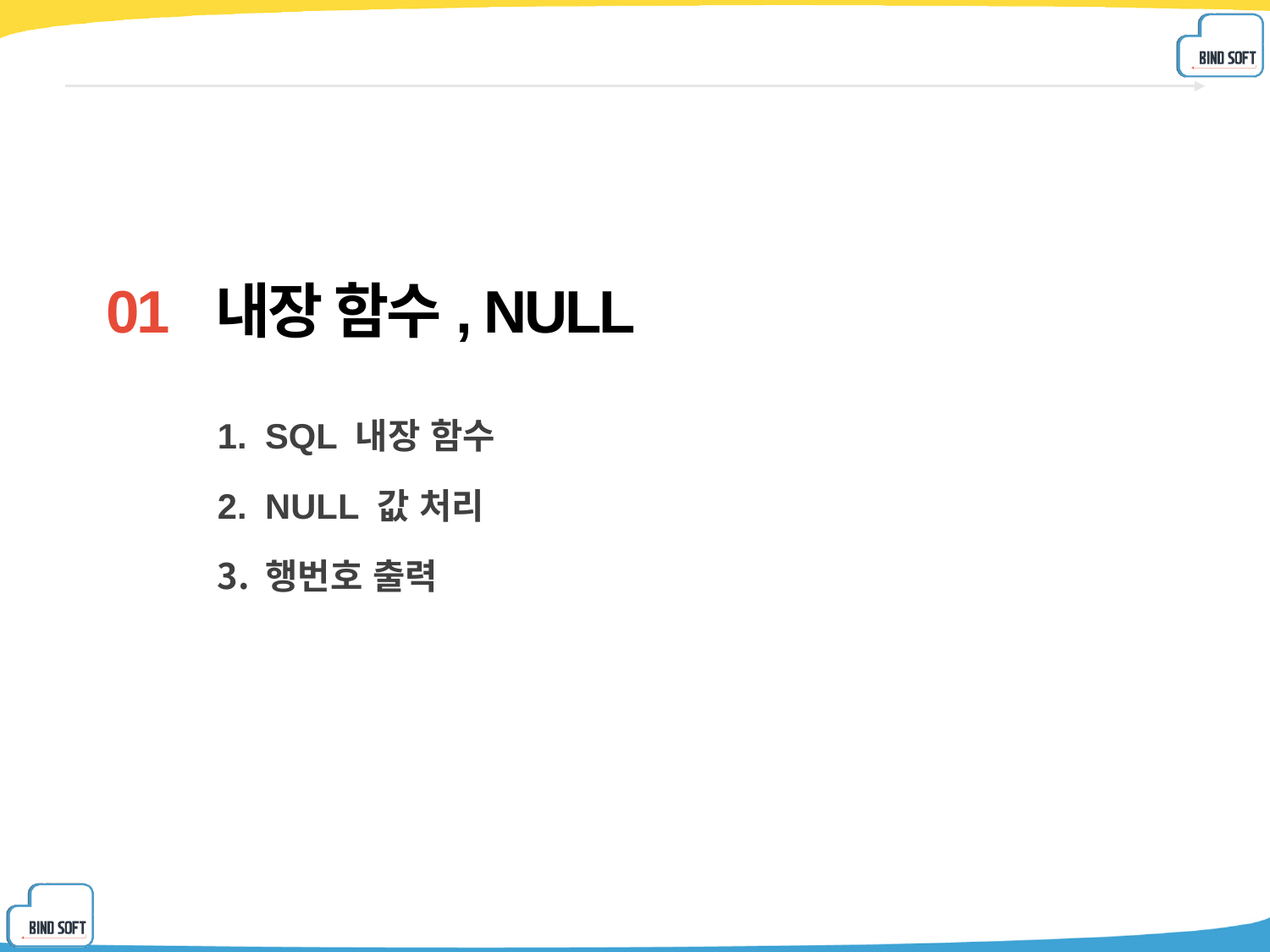

#
01  내장 함수, NULL
SQL 내장 함수
NULL 값 처리
행번호 출력